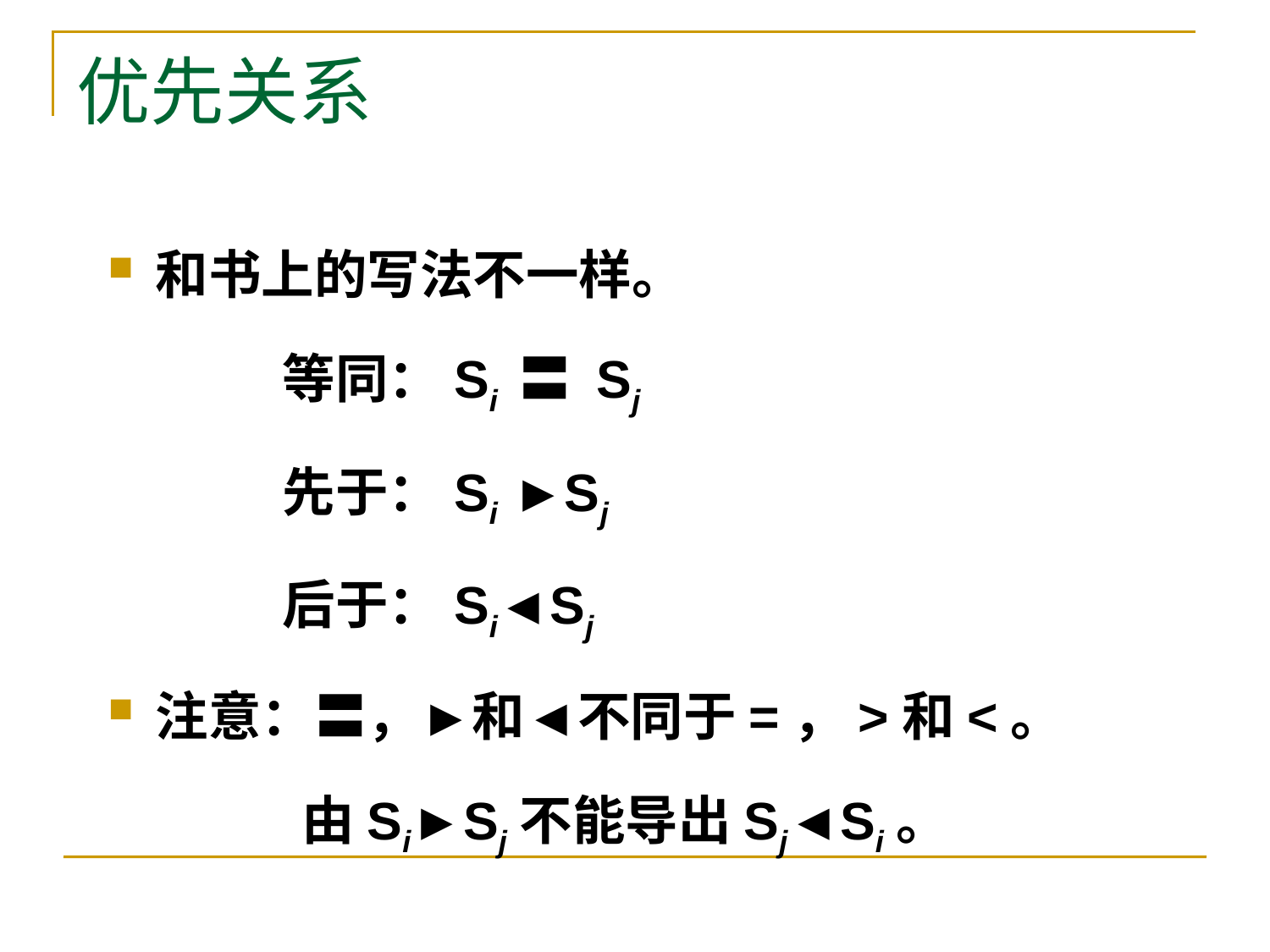

# 优先关系
和书上的写法不一样。
		等同：Si 〓 Sj
		先于：Si ►Sj
		后于：Si◄Sj
注意：〓，►和◄不同于=，>和<。
               由Si►Sj不能导出Sj◄Si。
18